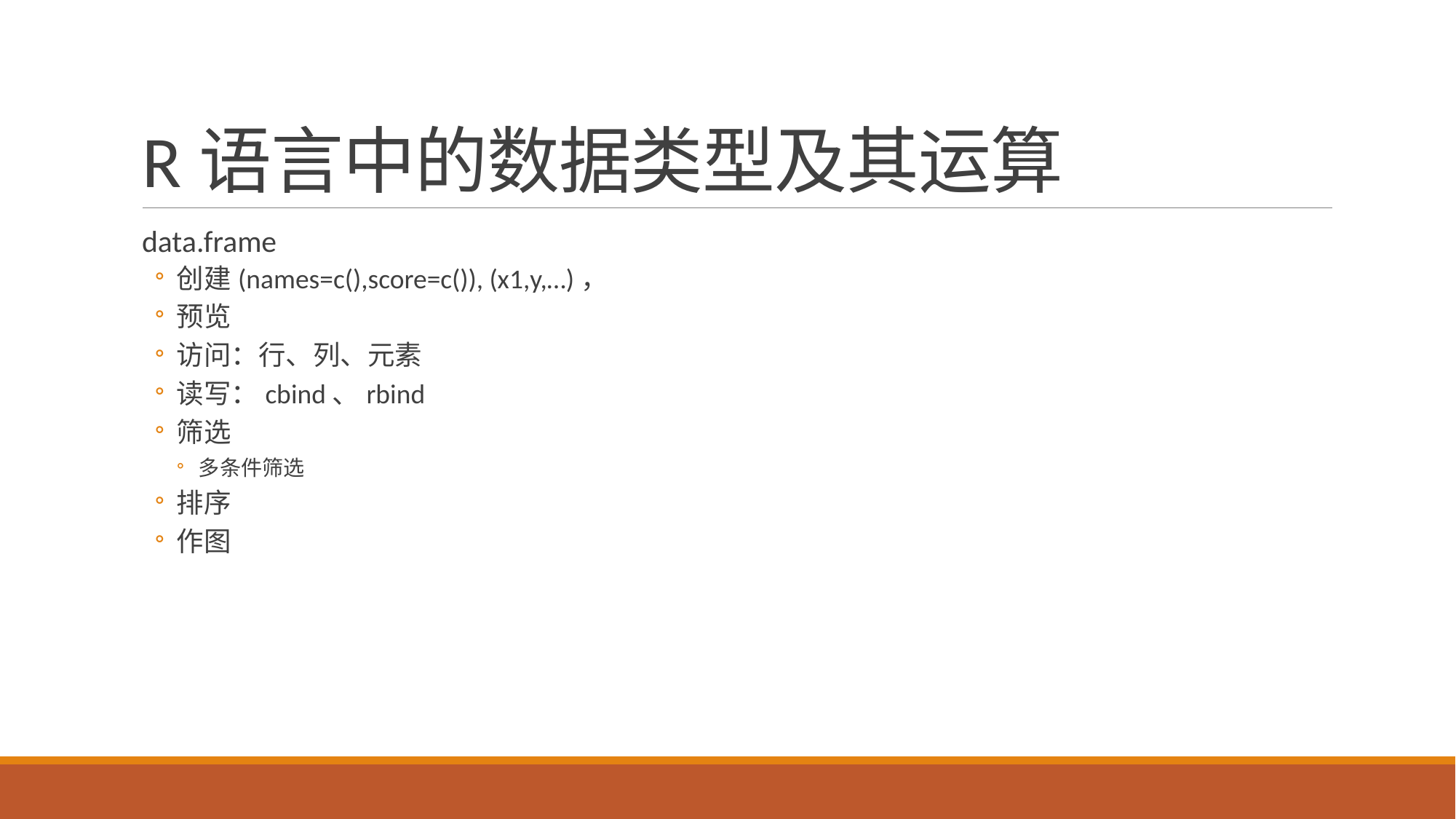

# R语言中的数据类型及其运算
data.frame
创建(names=c(),score=c()), (x1,y,…)，
预览
访问：行、列、元素
读写：cbind、rbind
筛选
多条件筛选
排序
作图